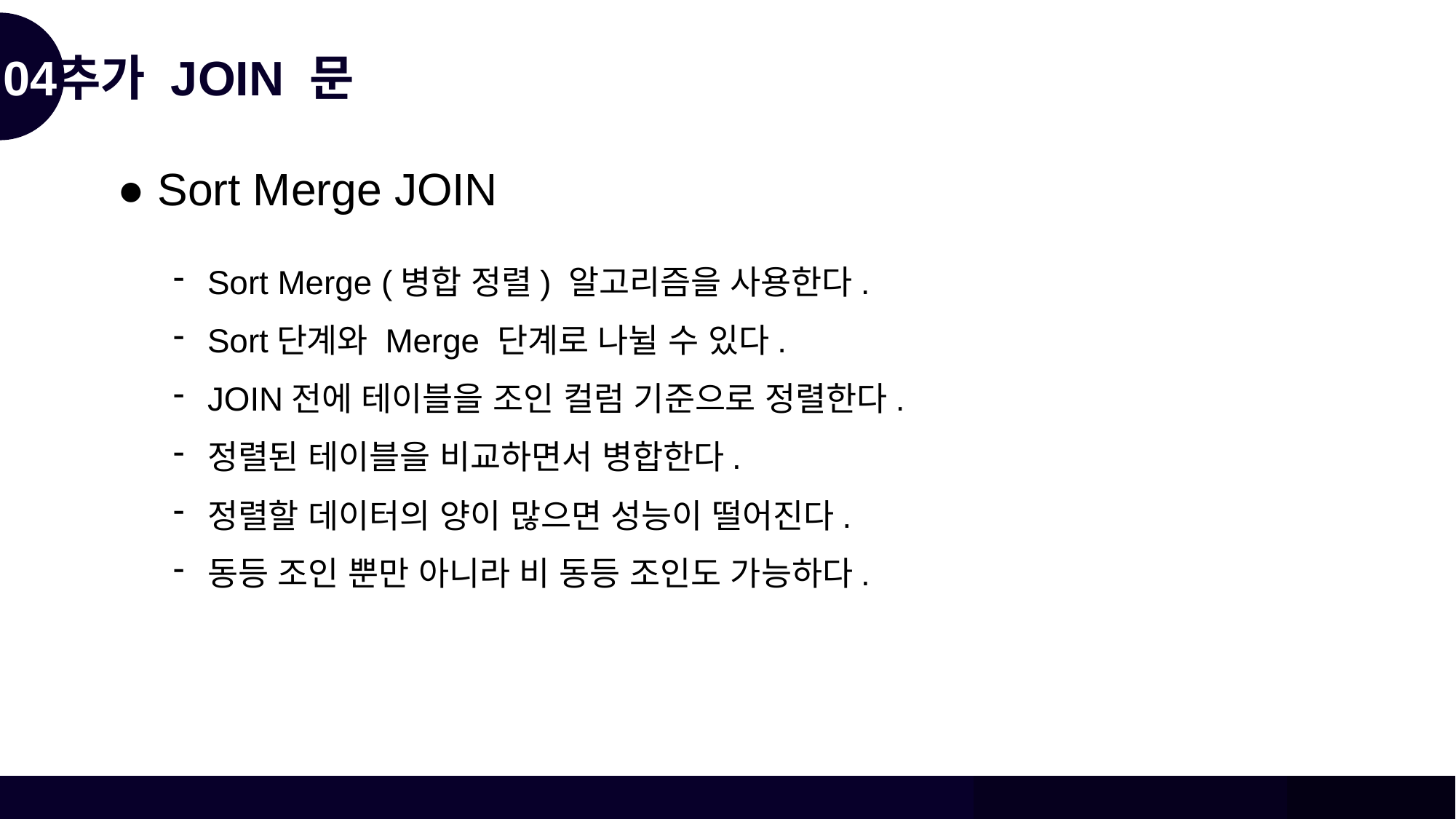

04
추가 JOIN 문
● Sort Merge JOIN
Sort Merge (병합 정렬) 알고리즘을 사용한다.
Sort단계와 Merge 단계로 나뉠 수 있다.
JOIN전에 테이블을 조인 컬럼 기준으로 정렬한다.
정렬된 테이블을 비교하면서 병합한다.
정렬할 데이터의 양이 많으면 성능이 떨어진다.
동등 조인 뿐만 아니라 비 동등 조인도 가능하다.